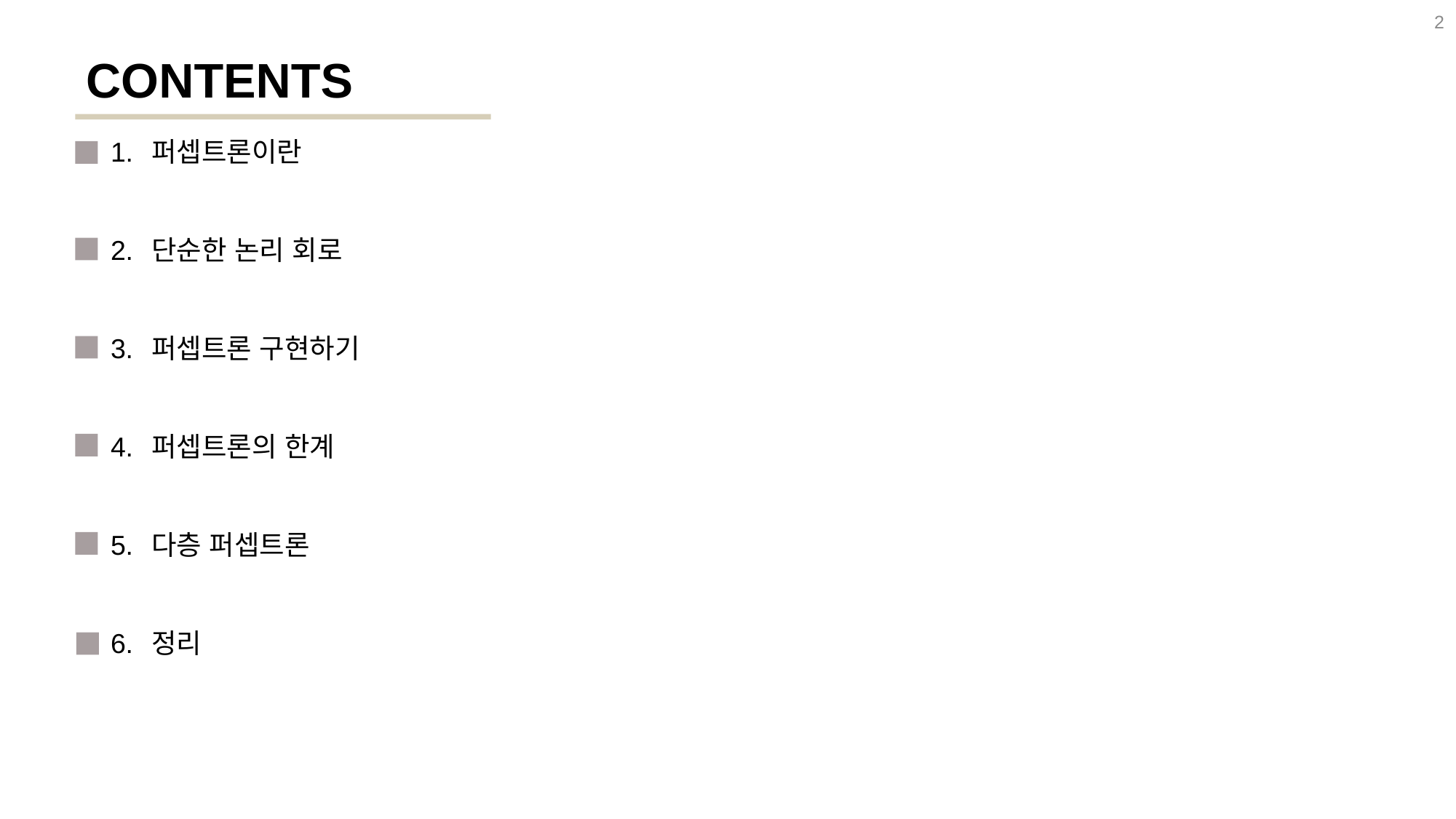

2
CONTENTS

퍼셉트론이란

단순한 논리 회로

퍼셉트론 구현하기

퍼셉트론의 한계

다층 퍼셉트론

정리